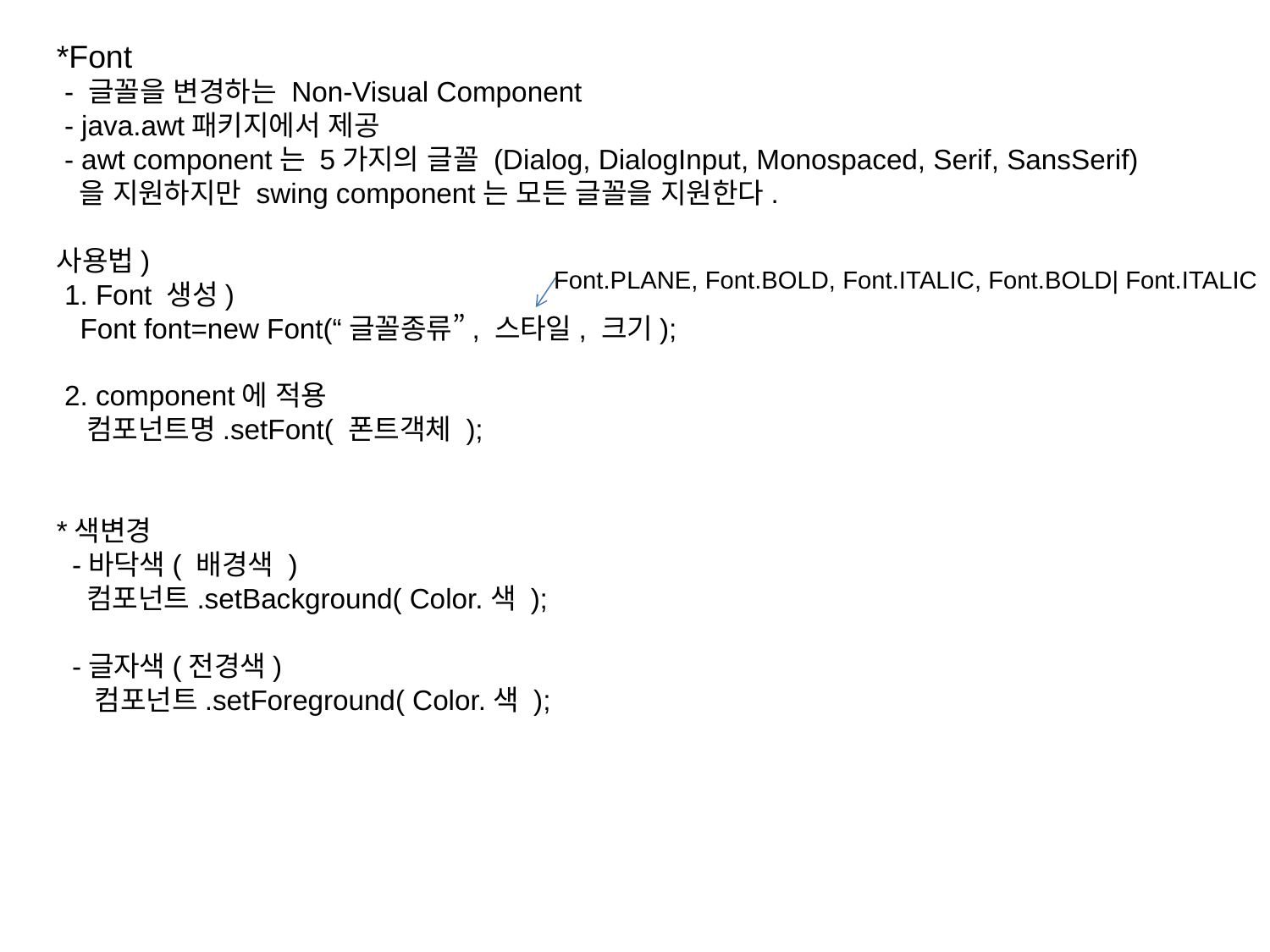

*Font
 - 글꼴을 변경하는 Non-Visual Component
 - java.awt패키지에서 제공
 - awt component는 5가지의 글꼴 (Dialog, DialogInput, Monospaced, Serif, SansSerif)
  을 지원하지만 swing component는 모든 글꼴을 지원한다.

사용법)
 1. Font 생성)
   Font font=new Font(“글꼴종류”, 스타일, 크기);

 2. component에 적용
   컴포넌트명.setFont( 폰트객체 );

*색변경
  -바닥색( 배경색 )
   컴포넌트.setBackground( Color.색 );

  -글자색(전경색)
    컴포넌트.setForeground( Color.색 );

Font.PLANE, Font.BOLD, Font.ITALIC, Font.BOLD| Font.ITALIC